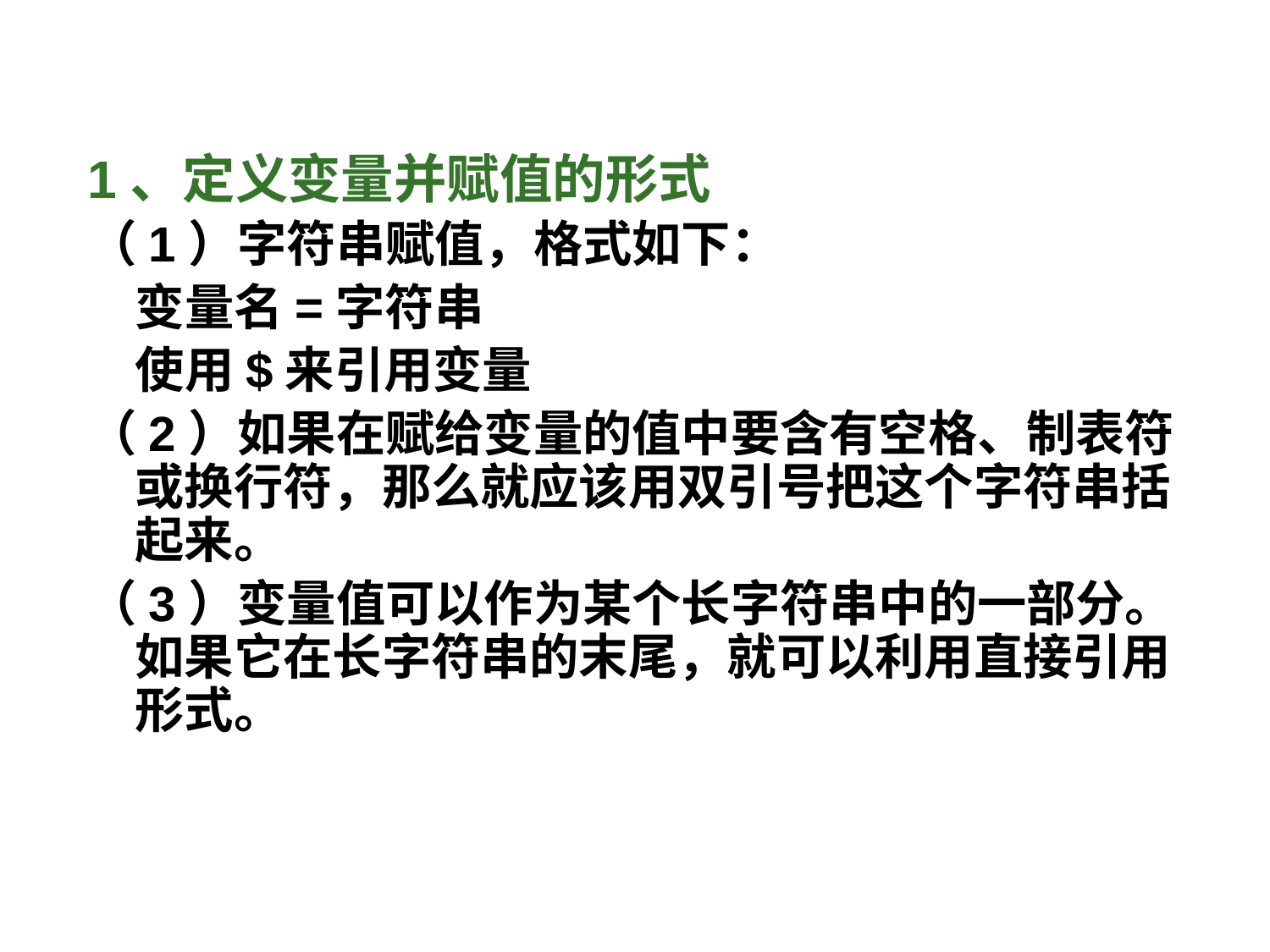

1、定义变量并赋值的形式
（1）字符串赋值，格式如下：
变量名=字符串
使用$来引用变量
（2）如果在赋给变量的值中要含有空格、制表符或换行符，那么就应该用双引号把这个字符串括起来。
（3）变量值可以作为某个长字符串中的一部分。如果它在长字符串的末尾，就可以利用直接引用形式。